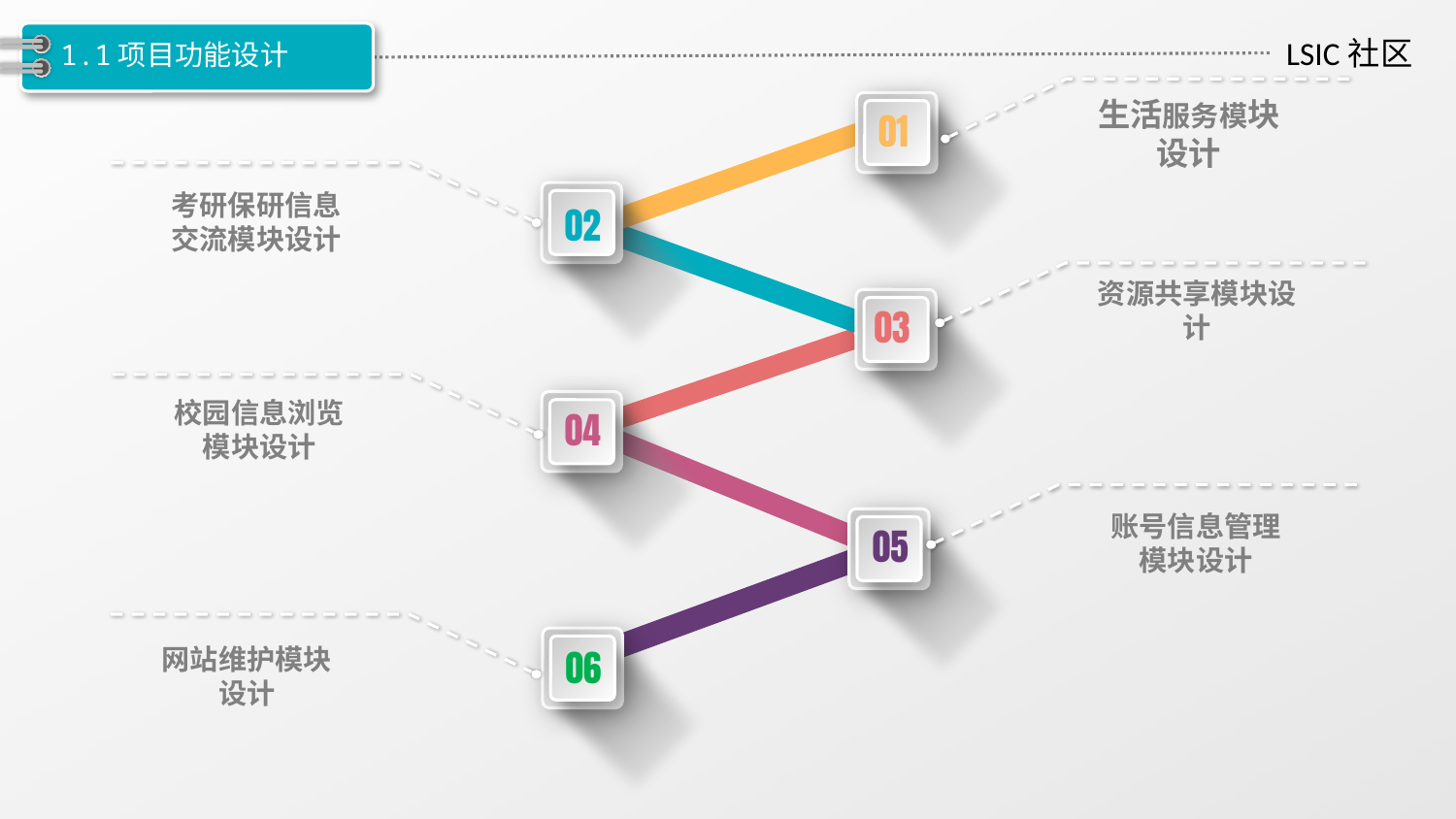

1.1项目功能设计

生活服务模块设计

01

考研保研信息交流模块设计

02

资源共享模块设计

03

校园信息浏览模块设计

04

账号信息管理模块设计

05

网站维护模块设计
06